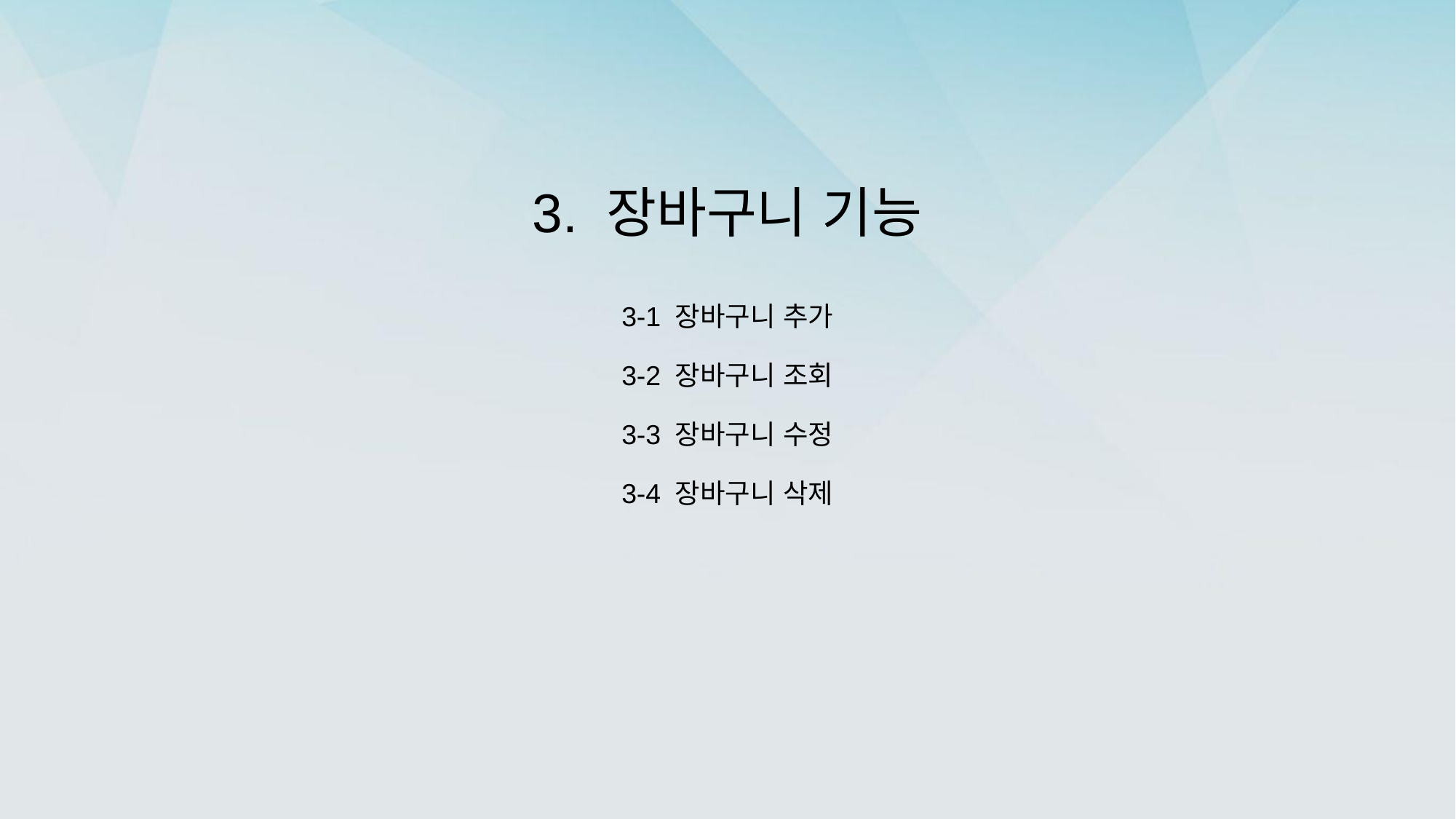

# 3. 장바구니 기능 3-1 장바구니 추가 3-2 장바구니 조회 3-3 장바구니 수정 3-4 장바구니 삭제